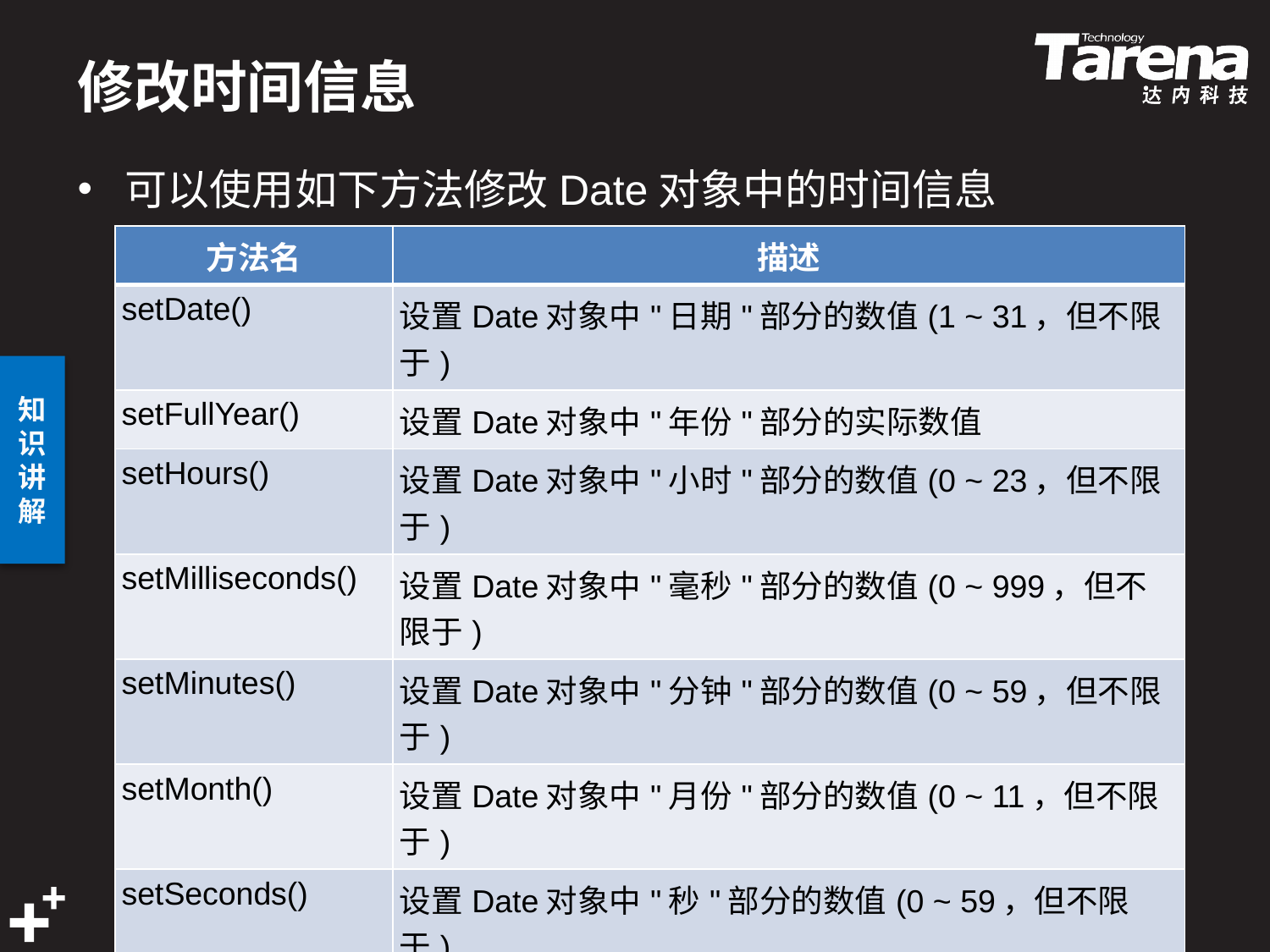

# 修改时间信息
可以使用如下方法修改Date对象中的时间信息
| 方法名 | 描述 |
| --- | --- |
| setDate() | 设置Date对象中"日期"部分的数值(1 ~ 31，但不限于) |
| setFullYear() | 设置Date对象中"年份"部分的实际数值 |
| setHours() | 设置Date对象中"小时"部分的数值(0 ~ 23，但不限于) |
| setMilliseconds() | 设置Date对象中"毫秒"部分的数值(0 ~ 999，但不限于) |
| setMinutes() | 设置Date对象中"分钟"部分的数值(0 ~ 59，但不限于) |
| setMonth() | 设置Date对象中"月份"部分的数值(0 ~ 11，但不限于) |
| setSeconds() | 设置Date对象中"秒"部分的数值(0 ~ 59，但不限于) |
| setTime() | 以毫秒值设置Date对象 |